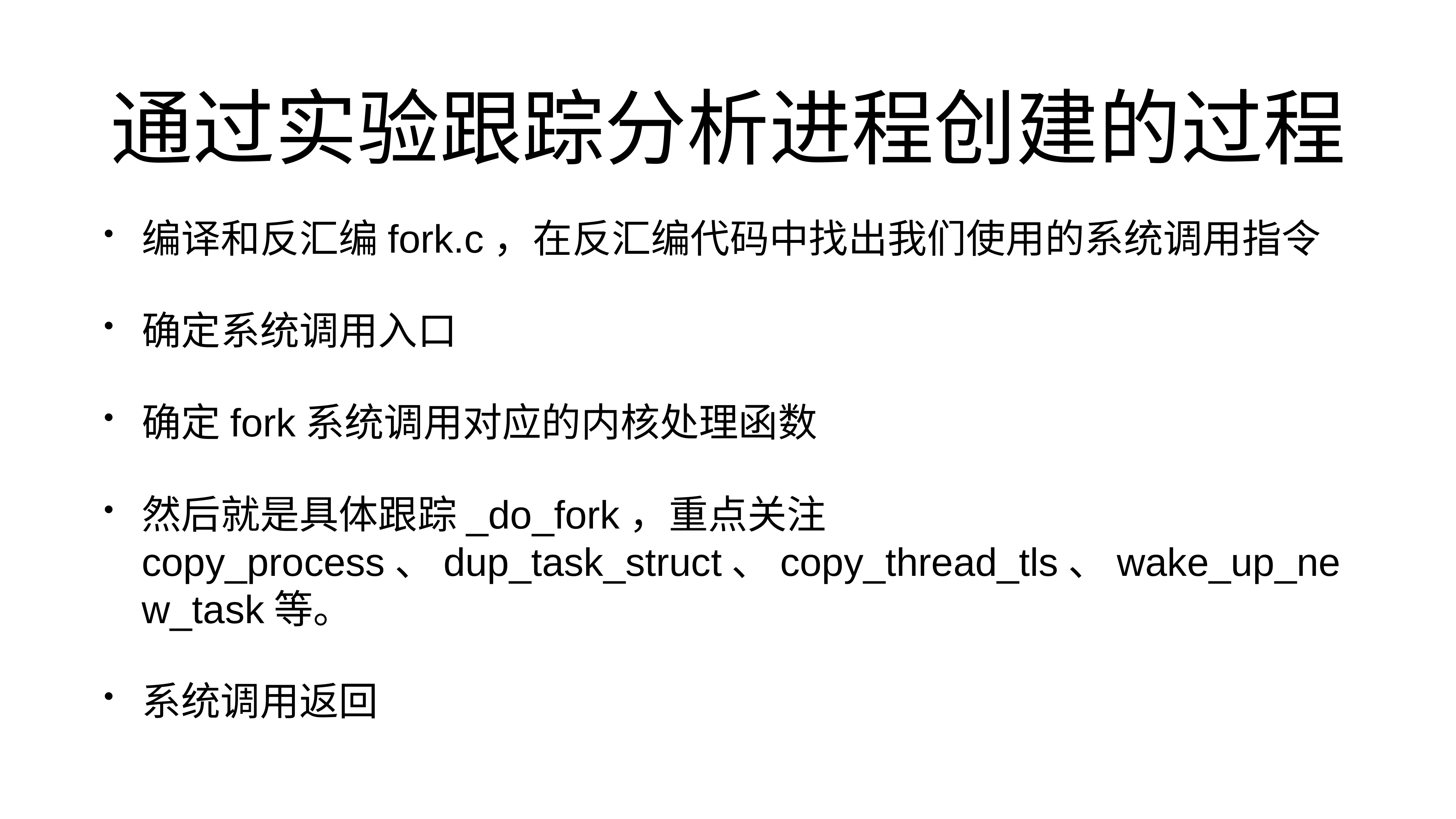

# 通过实验跟踪分析进程创建的过程
编译和反汇编fork.c，在反汇编代码中找出我们使用的系统调用指令
确定系统调用入口
确定fork系统调用对应的内核处理函数
然后就是具体跟踪_do_fork，重点关注copy_process、dup_task_struct、copy_thread_tls、wake_up_new_task等。
系统调用返回